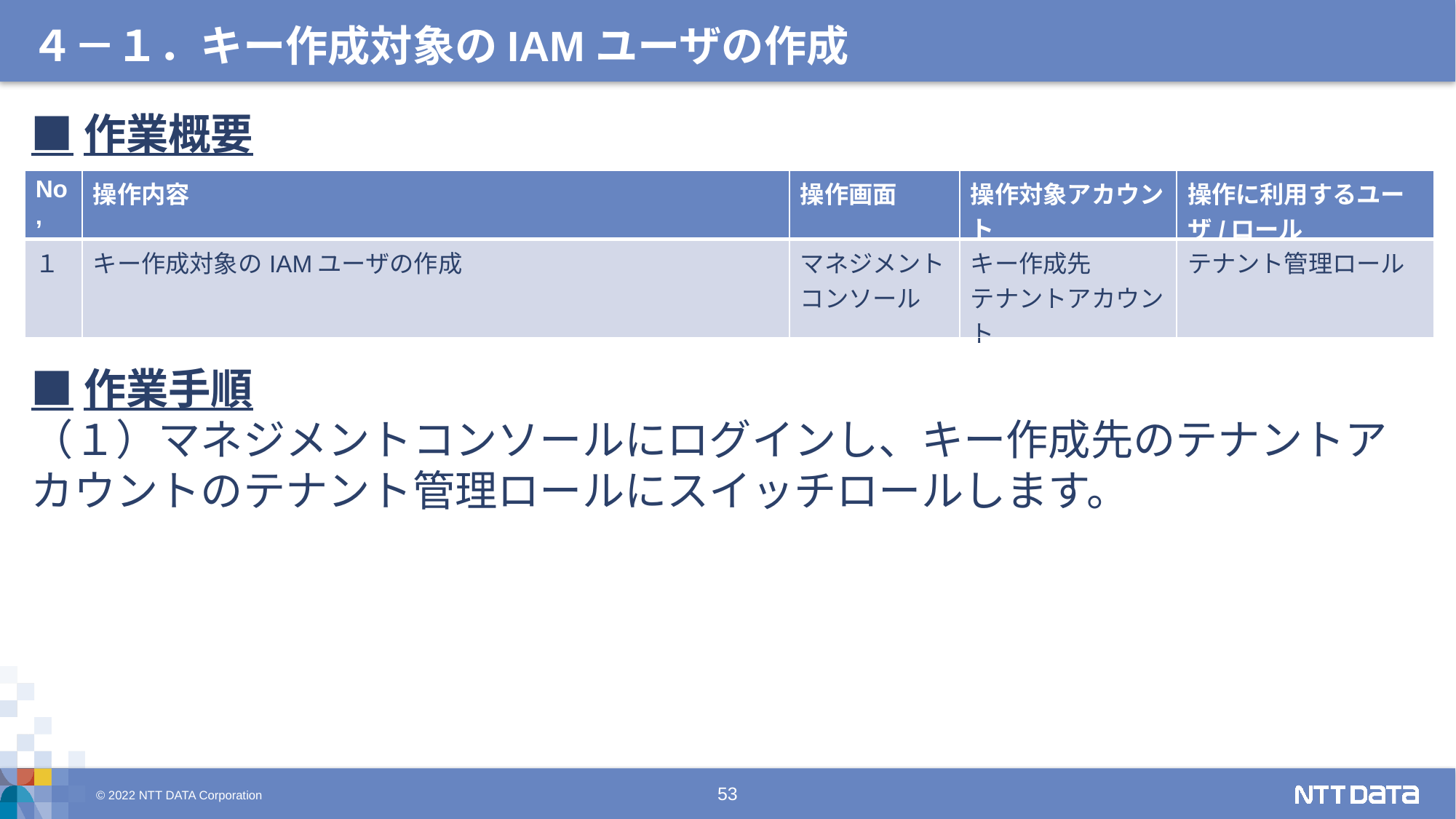

４－１．キー作成対象のIAMユーザの作成
■作業概要

■作業手順
（１）マネジメントコンソールにログインし、キー作成先のテナントアカウントのテナント管理ロールにスイッチロールします。
| No, | 操作内容 | 操作画面 | 操作対象アカウント | 操作に利用するユーザ/ロール |
| --- | --- | --- | --- | --- |
| １ | キー作成対象のIAMユーザの作成 | マネジメント コンソール | キー作成先 テナントアカウント | テナント管理ロール |